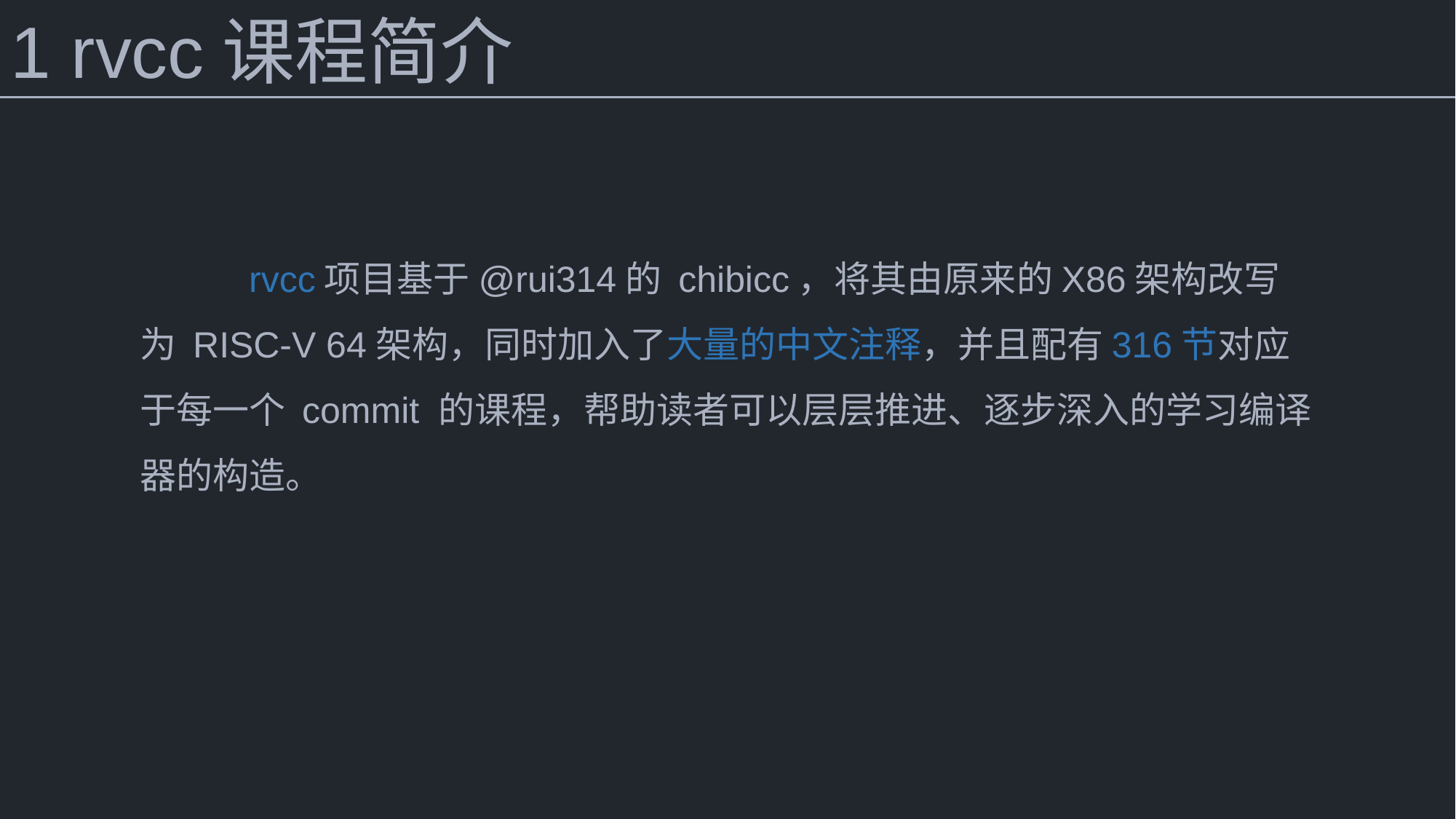

1 rvcc课程简介
	rvcc项目基于@rui314的 chibicc，将其由原来的X86架构改写为 RISC-V 64架构，同时加入了大量的中文注释，并且配有316节对应于每一个 commit 的课程，帮助读者可以层层推进、逐步深入的学习编译器的构造。